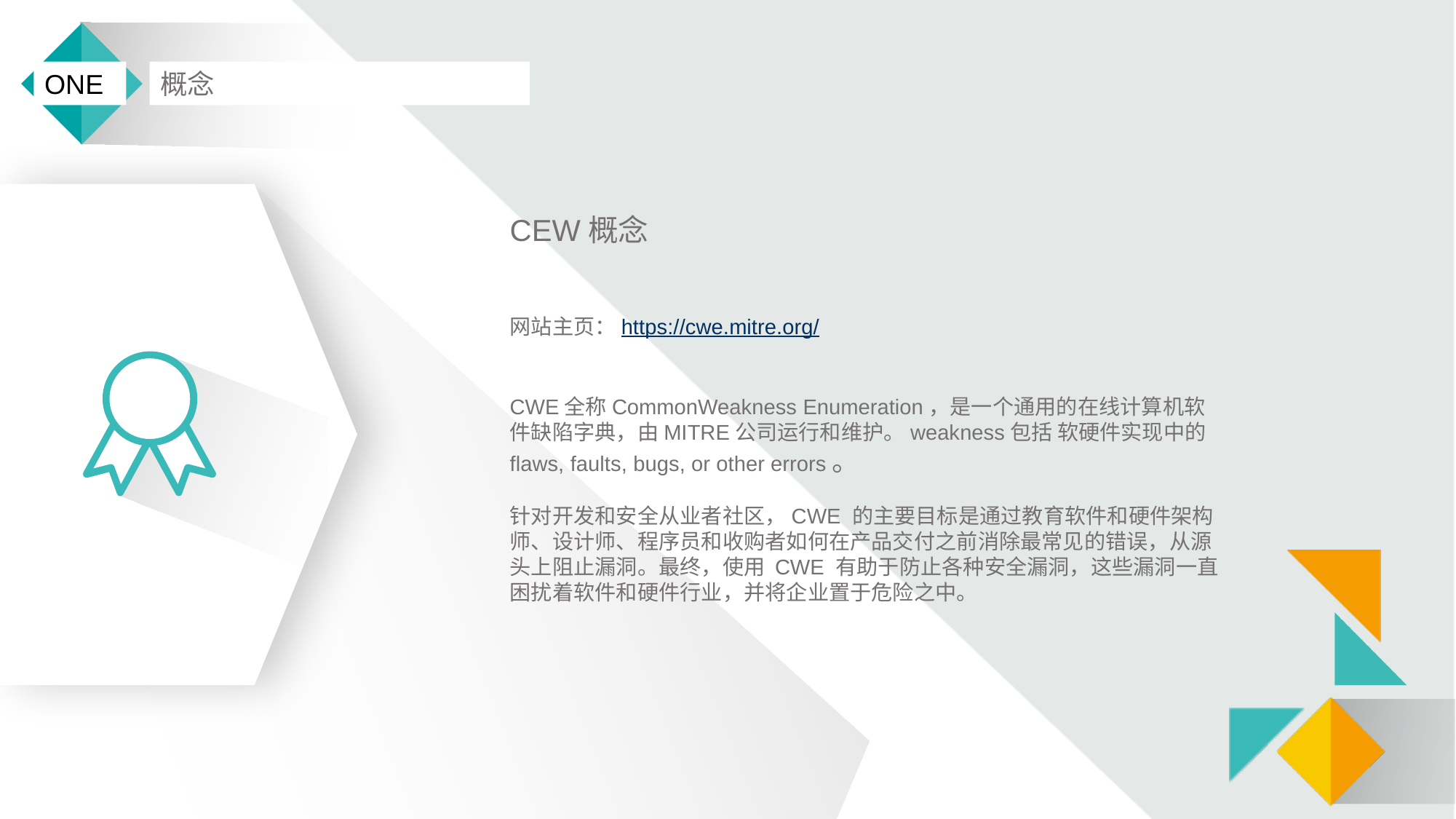

ONE
概念

CEW概念

网站主页：https://cwe.mitre.org/

CWE全称CommonWeakness Enumeration，是一个通用的在线计算机软件缺陷字典，由MITRE公司运行和维护。weakness包括 软硬件实现中的flaws, faults, bugs, or other errors。

针对开发和安全从业者社区，CWE 的主要目标是通过教育软件和硬件架构师、设计师、程序员和收购者如何在产品交付之前消除最常见的错误，从源头上阻止漏洞。最终，使用 CWE 有助于防止各种安全漏洞，这些漏洞一直困扰着软件和硬件行业，并将企业置于危险之中。